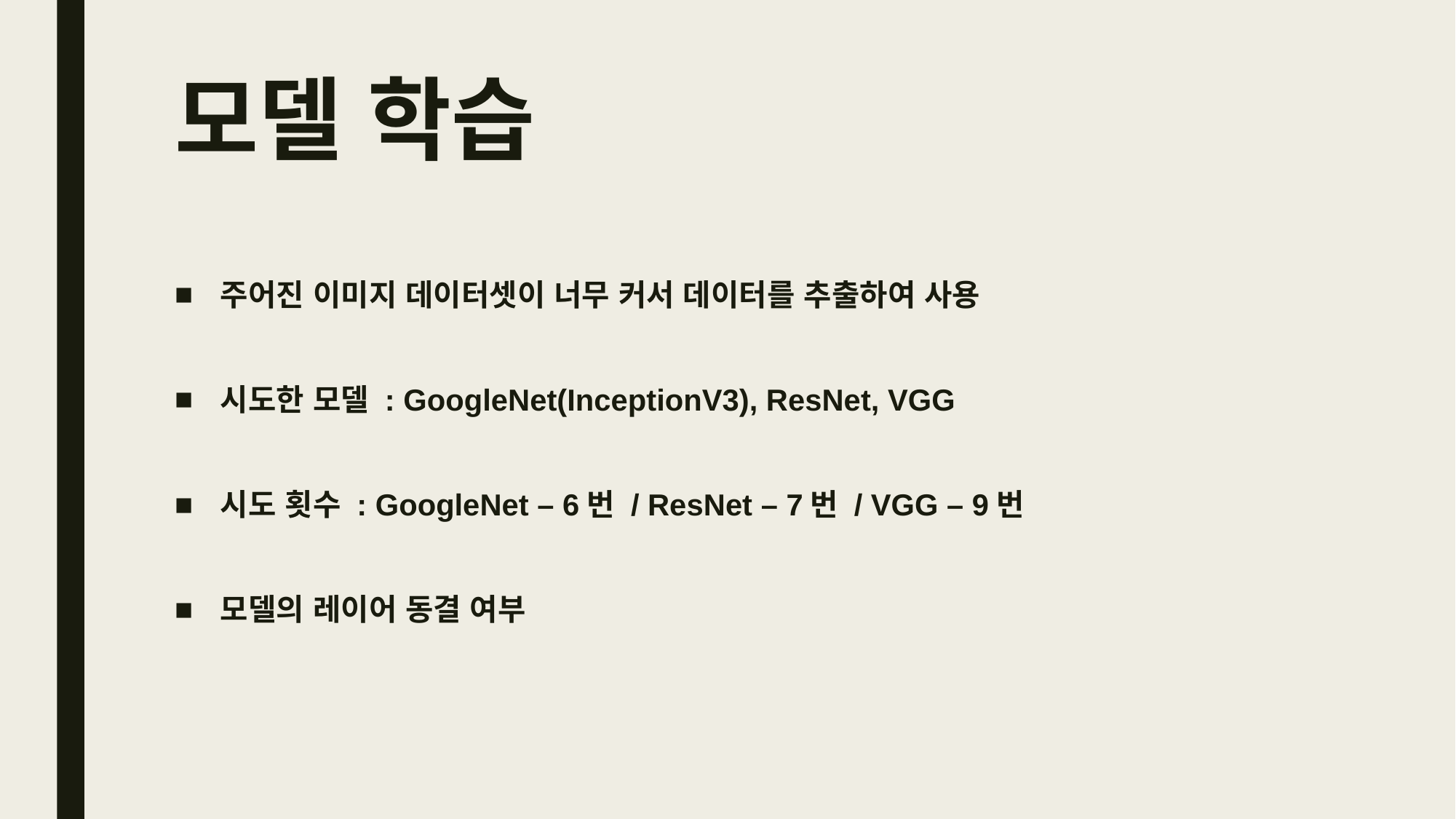

# 모델 학습
주어진 이미지 데이터셋이 너무 커서 데이터를 추출하여 사용

시도한 모델 : GoogleNet(InceptionV3), ResNet, VGG

시도 횟수 : GoogleNet – 6번 / ResNet – 7번 / VGG – 9번

모델의 레이어 동결 여부